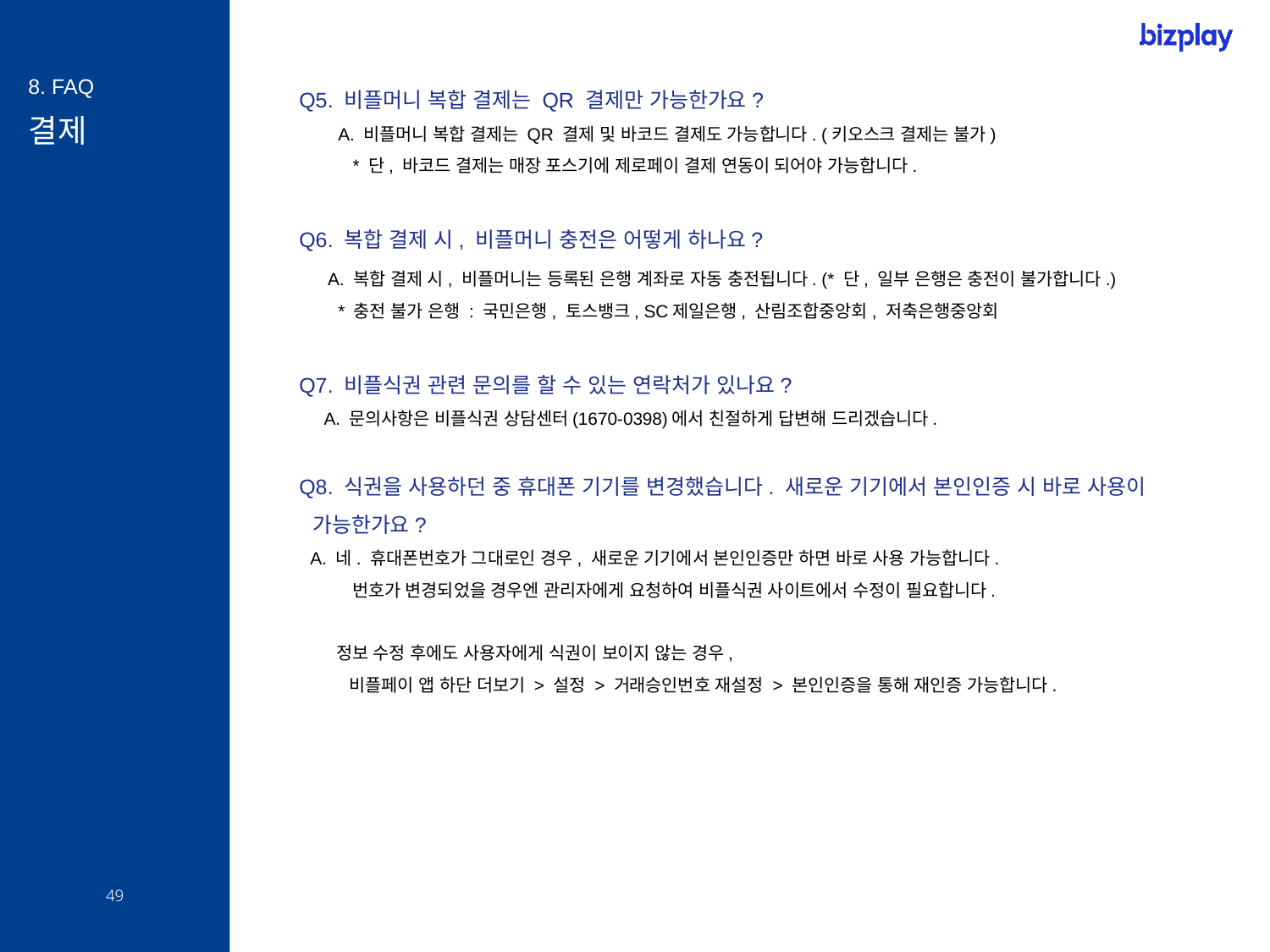

# 8. FAQ
Q5. 비플머니 복합 결제는 QR 결제만 가능한가요?
        A. 비플머니 복합 결제는 QR 결제 및 바코드 결제도 가능합니다. (키오스크 결제는 불가)
           * 단, 바코드 결제는 매장 포스기에 제로페이 결제 연동이 되어야 가능합니다.
Q6. 복합 결제 시, 비플머니 충전은 어떻게 하나요?
     A. 복합 결제 시, 비플머니는 등록된 은행 계좌로 자동 충전됩니다. (* 단, 일부 은행은 충전이 불가합니다.)
        * 충전 불가 은행 : 국민은행, 토스뱅크, SC제일은행, 산림조합중앙회, 저축은행중앙회

Q7. 비플식권 관련 문의를 할 수 있는 연락처가 있나요?
A. 문의사항은 비플식권 상담센터(1670-0398)에서 친절하게 답변해 드리겠습니다.

Q8. 식권을 사용하던 중 휴대폰 기기를 변경했습니다. 새로운 기기에서 본인인증 시 바로 사용이 가능한가요?
A. 네. 휴대폰번호가 그대로인 경우, 새로운 기기에서 본인인증만 하면 바로 사용 가능합니다.
     번호가 변경되었을 경우엔 관리자에게 요청하여 비플식권 사이트에서 수정이 필요합니다.

정보 수정 후에도 사용자에게 식권이 보이지 않는 경우,
비플페이 앱 하단 더보기 > 설정 > 거래승인번호 재설정 > 본인인증을 통해 재인증 가능합니다.
결제